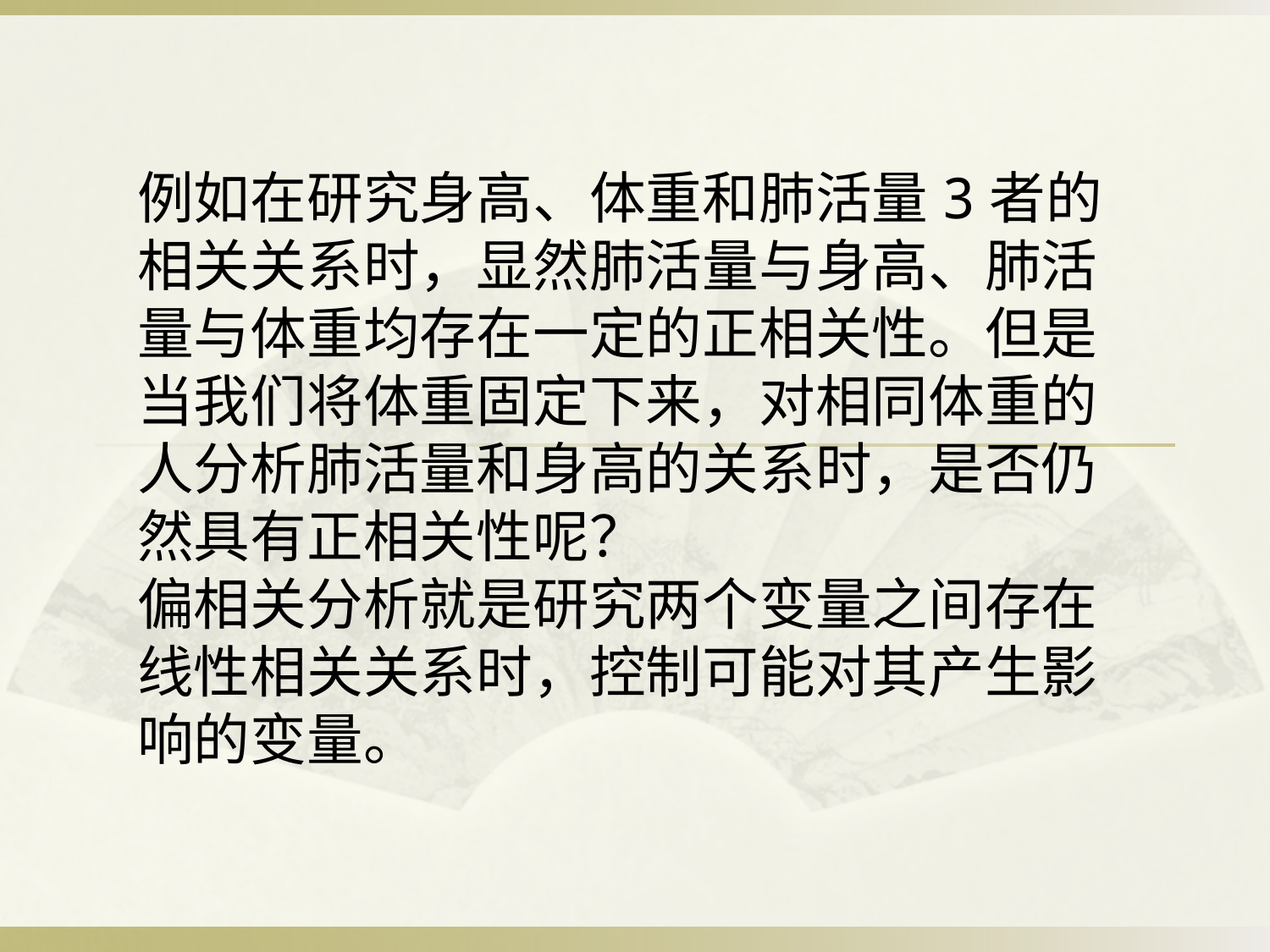

例如在研究身高、体重和肺活量3者的相关关系时，显然肺活量与身高、肺活量与体重均存在一定的正相关性。但是当我们将体重固定下来，对相同体重的人分析肺活量和身高的关系时，是否仍然具有正相关性呢？
偏相关分析就是研究两个变量之间存在线性相关关系时，控制可能对其产生影响的变量。